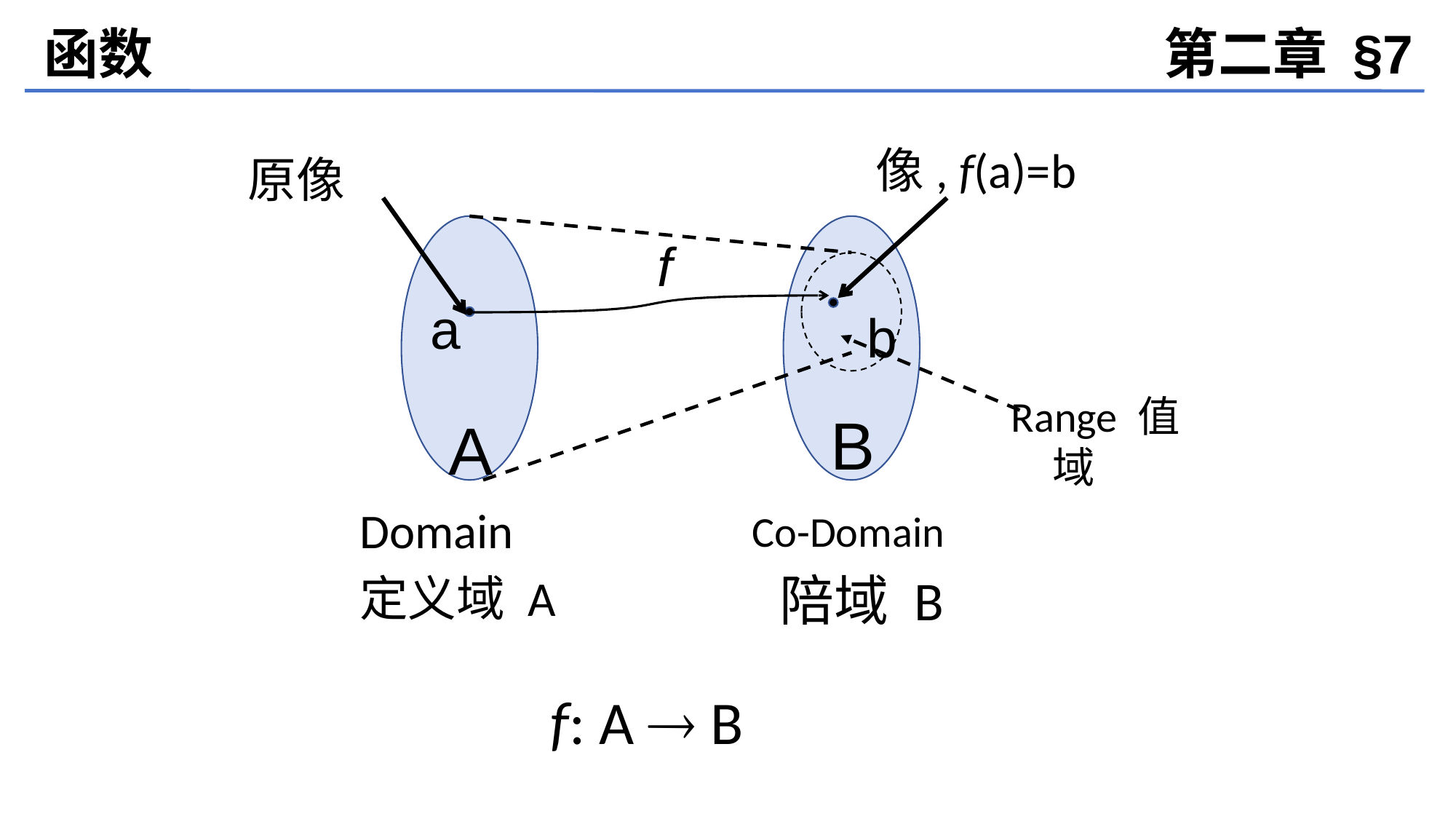

函数
第二章 §7
像, f(a)=b
原像

f

a

b

Range 值域
B
A
Domain
定义域 A
Co-Domain
陪域 B
f: A → B